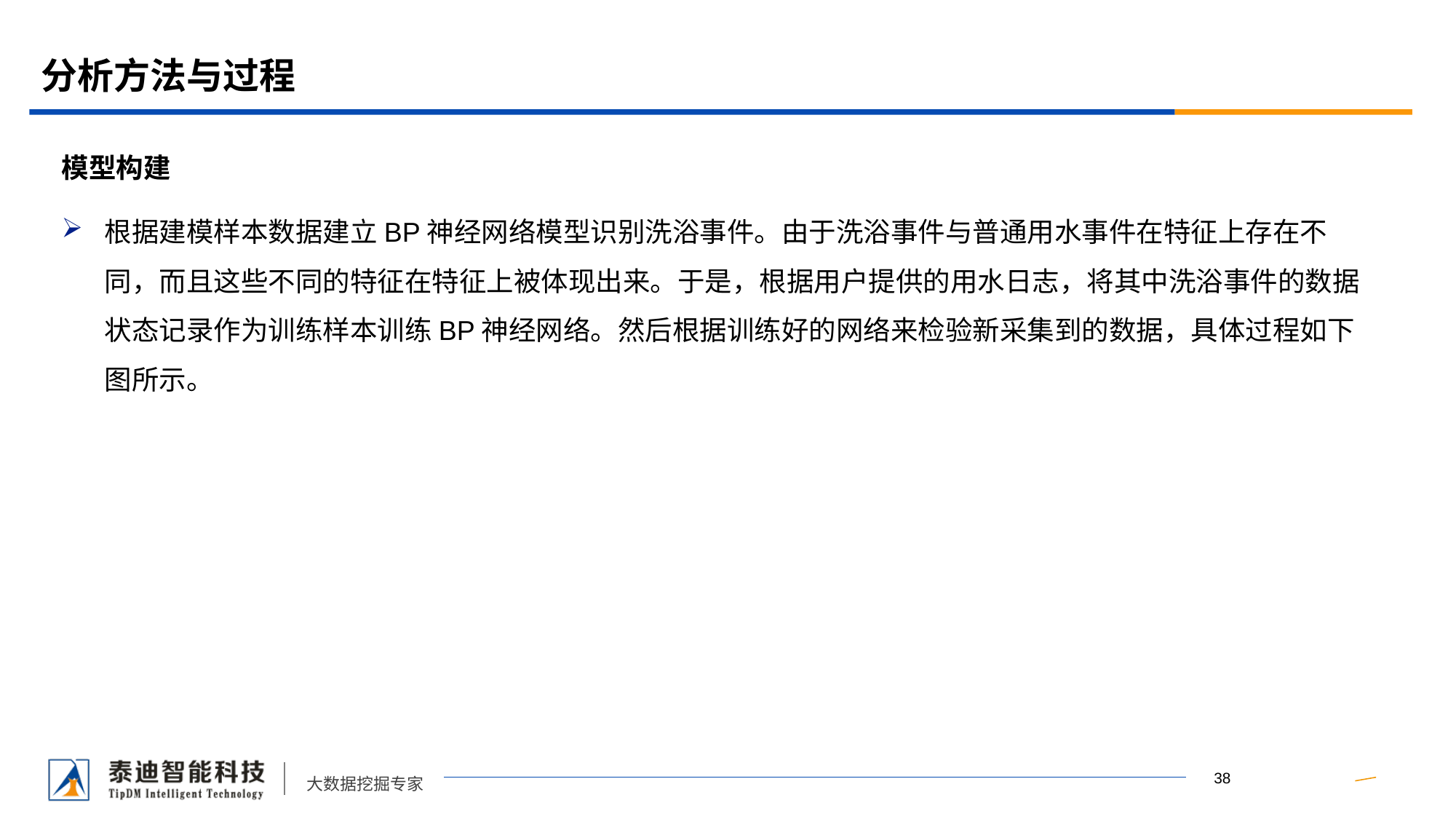

# 分析方法与过程
模型构建
根据建模样本数据建立BP神经网络模型识别洗浴事件。由于洗浴事件与普通用水事件在特征上存在不同，而且这些不同的特征在特征上被体现出来。于是，根据用户提供的用水日志，将其中洗浴事件的数据状态记录作为训练样本训练BP神经网络。然后根据训练好的网络来检验新采集到的数据，具体过程如下图所示。